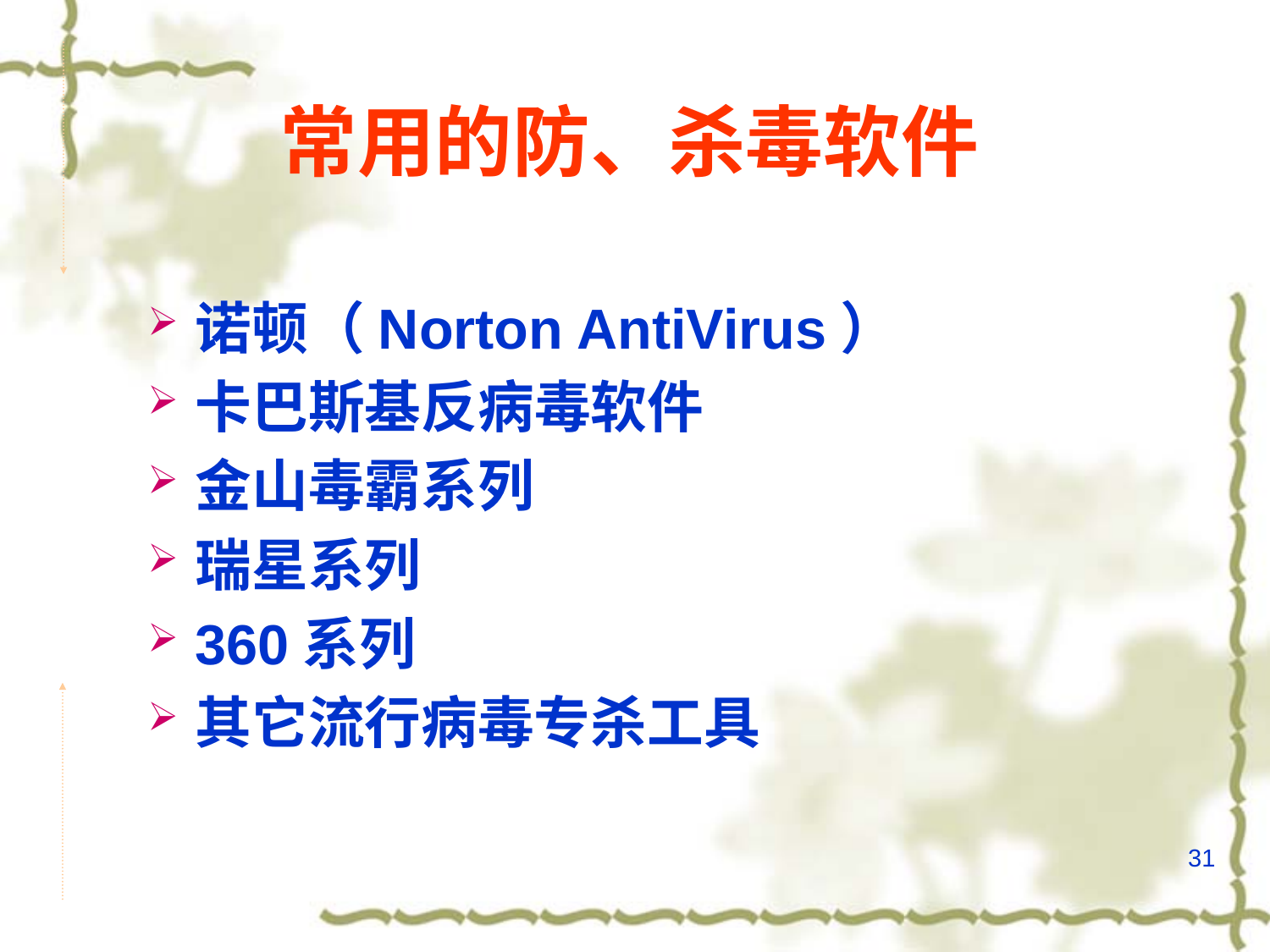

# 常用的防、杀毒软件
诺顿（Norton AntiVirus）
卡巴斯基反病毒软件
金山毒霸系列
瑞星系列
360系列
其它流行病毒专杀工具

31